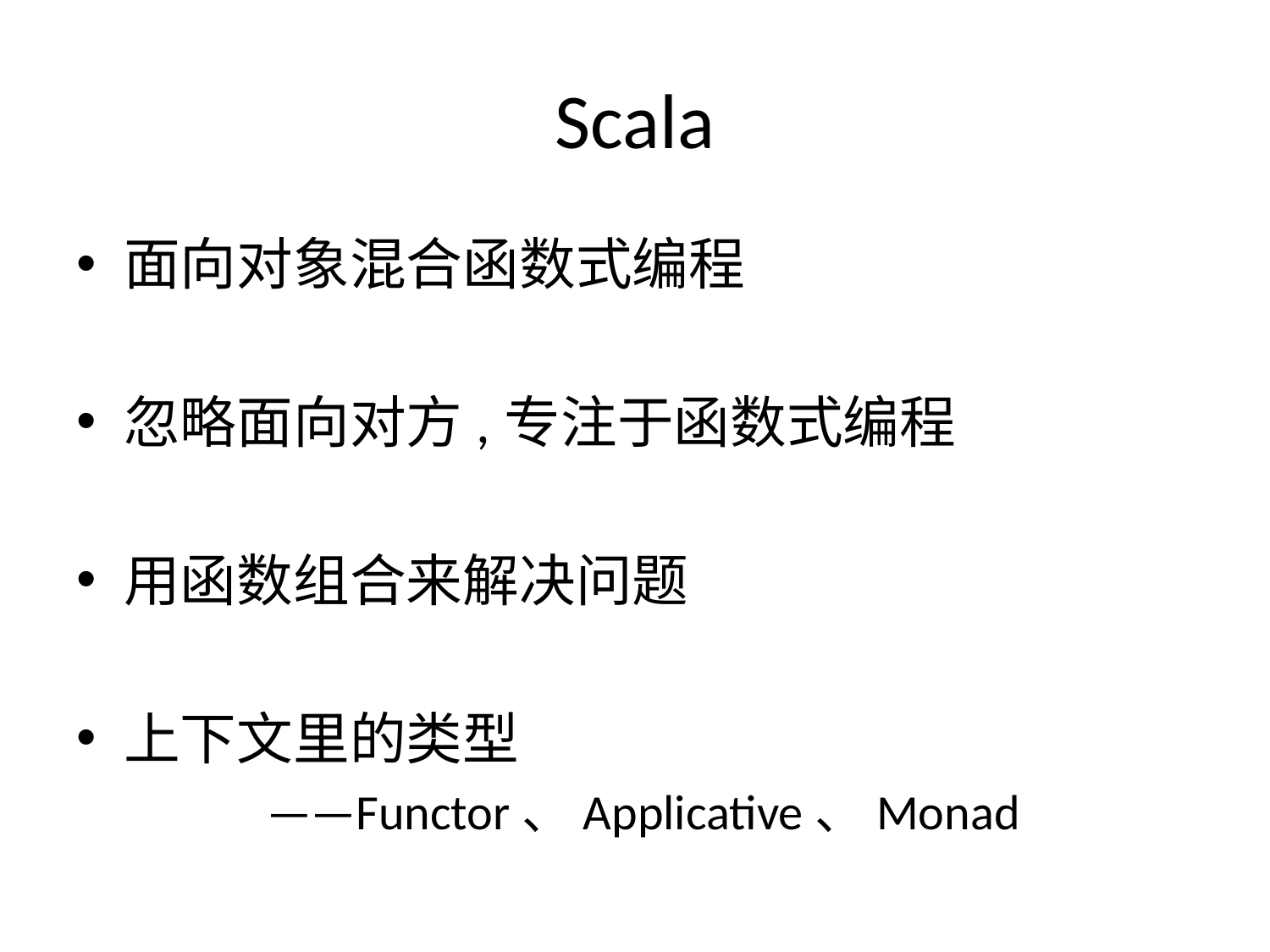

# Scala
面向对象混合函数式编程

忽略面向对方,专注于函数式编程

用函数组合来解决问题

上下文里的类型
	——Functor、Applicative、Monad